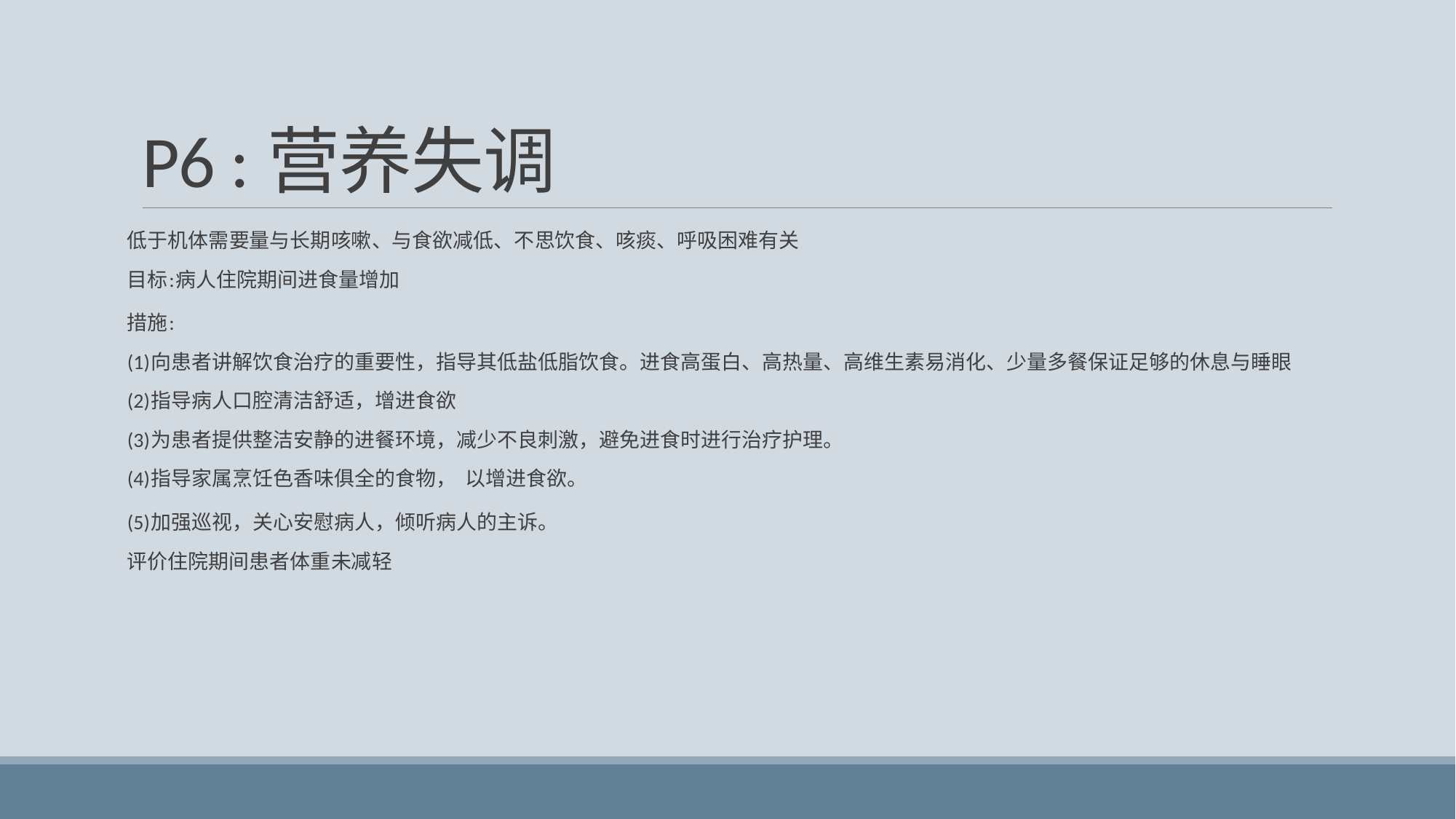

# P6 :营养失调
低于机体需要量与长期咳嗽、与食欲减低、不思饮食、咳痰、呼吸困难有关
目标:病人住院期间进食量增加
措施:
(1)向患者讲解饮食治疗的重要性，指导其低盐低脂饮食。进食高蛋白、高热量、高维生素易消化、少量多餐保证足够的休息与睡眼
(2)指导病人口腔清洁舒适，增进食欲
(3)为患者提供整洁安静的进餐环境，减少不良刺激，避免进食时进行治疗护理。
(4)指导家属烹饪色香味俱全的食物，  以增进食欲。
(5)加强巡视，关心安慰病人，倾听病人的主诉。
评价住院期间患者体重未减轻